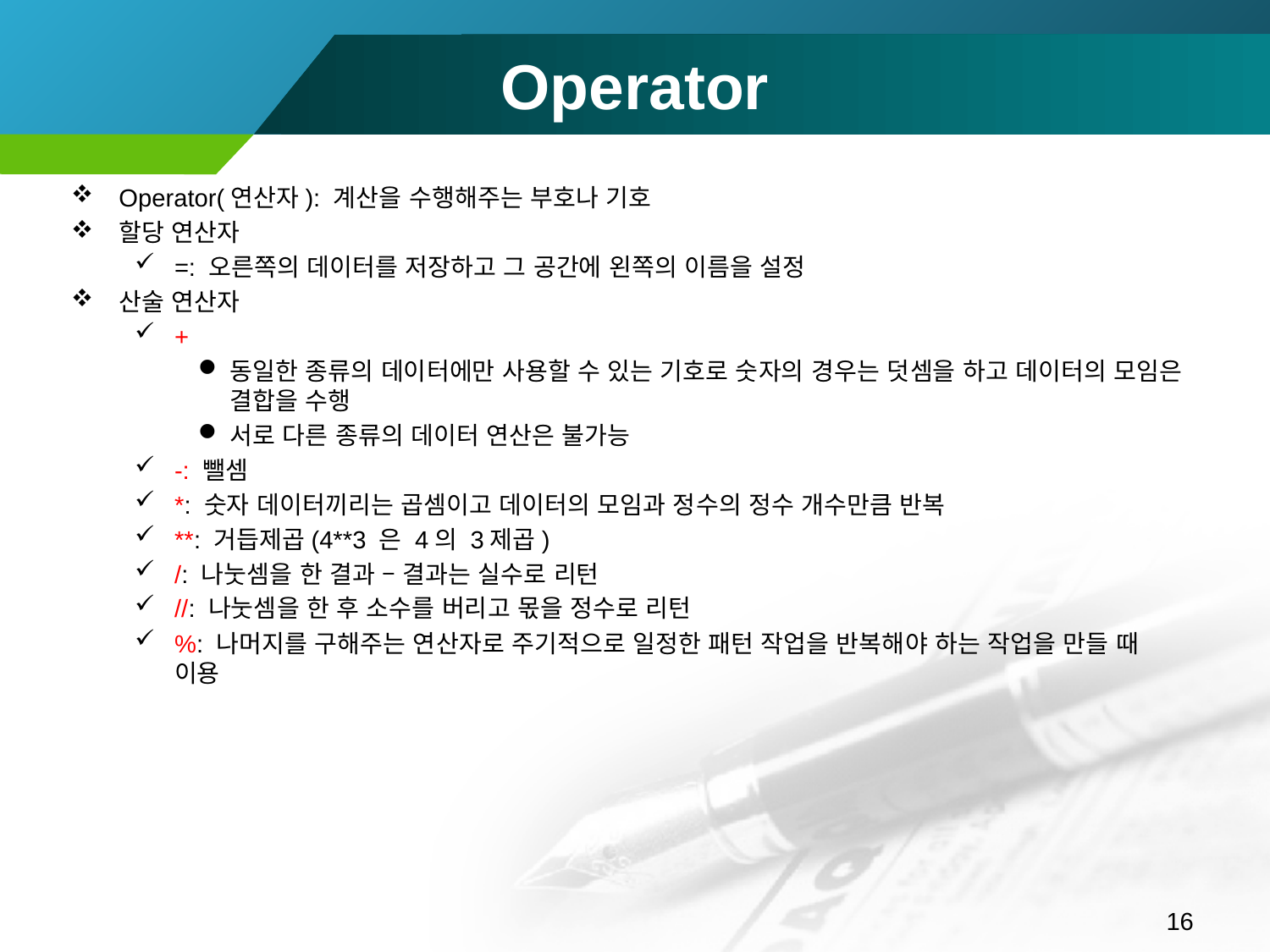

# Operator
Operator(연산자): 계산을 수행해주는 부호나 기호
할당 연산자
=: 오른쪽의 데이터를 저장하고 그 공간에 왼쪽의 이름을 설정
산술 연산자
+
동일한 종류의 데이터에만 사용할 수 있는 기호로 숫자의 경우는 덧셈을 하고 데이터의 모임은 결합을 수행
서로 다른 종류의 데이터 연산은 불가능
-: 뺄셈
*: 숫자 데이터끼리는 곱셈이고 데이터의 모임과 정수의 정수 개수만큼 반복
**: 거듭제곱(4**3 은 4의 3제곱)
/: 나눗셈을 한 결과 – 결과는 실수로 리턴
//: 나눗셈을 한 후 소수를 버리고 몫을 정수로 리턴
%: 나머지를 구해주는 연산자로 주기적으로 일정한 패턴 작업을 반복해야 하는 작업을 만들 때 이용

16